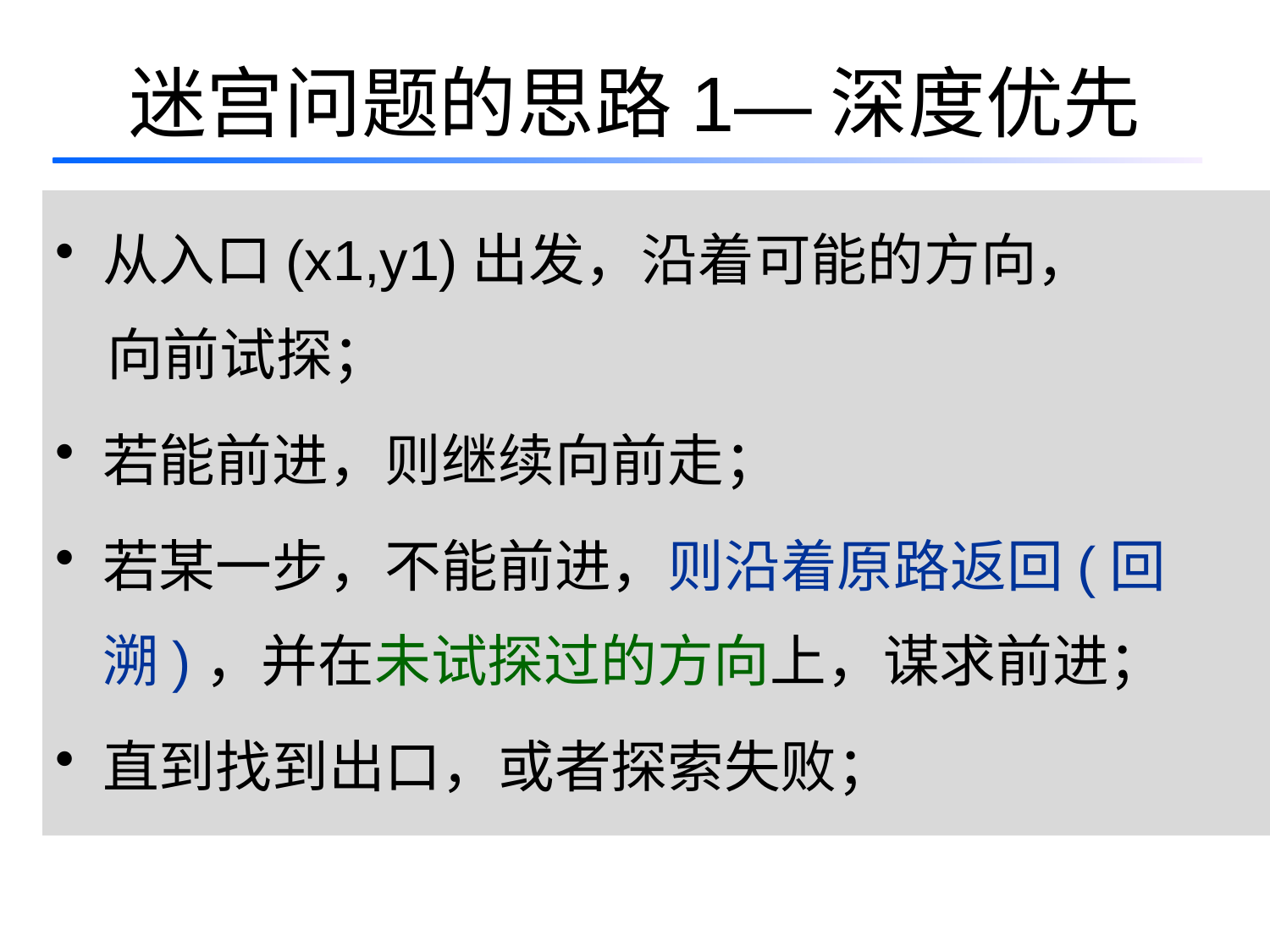

# 迷宫问题的思路1—深度优先

从入口(x1,y1)出发，沿着可能的方向，
   向前试探；
若能前进，则继续向前走；
若某一步，不能前进，则沿着原路返回(回溯)，并在未试探过的方向上，谋求前进；
直到找到出口，或者探索失败；